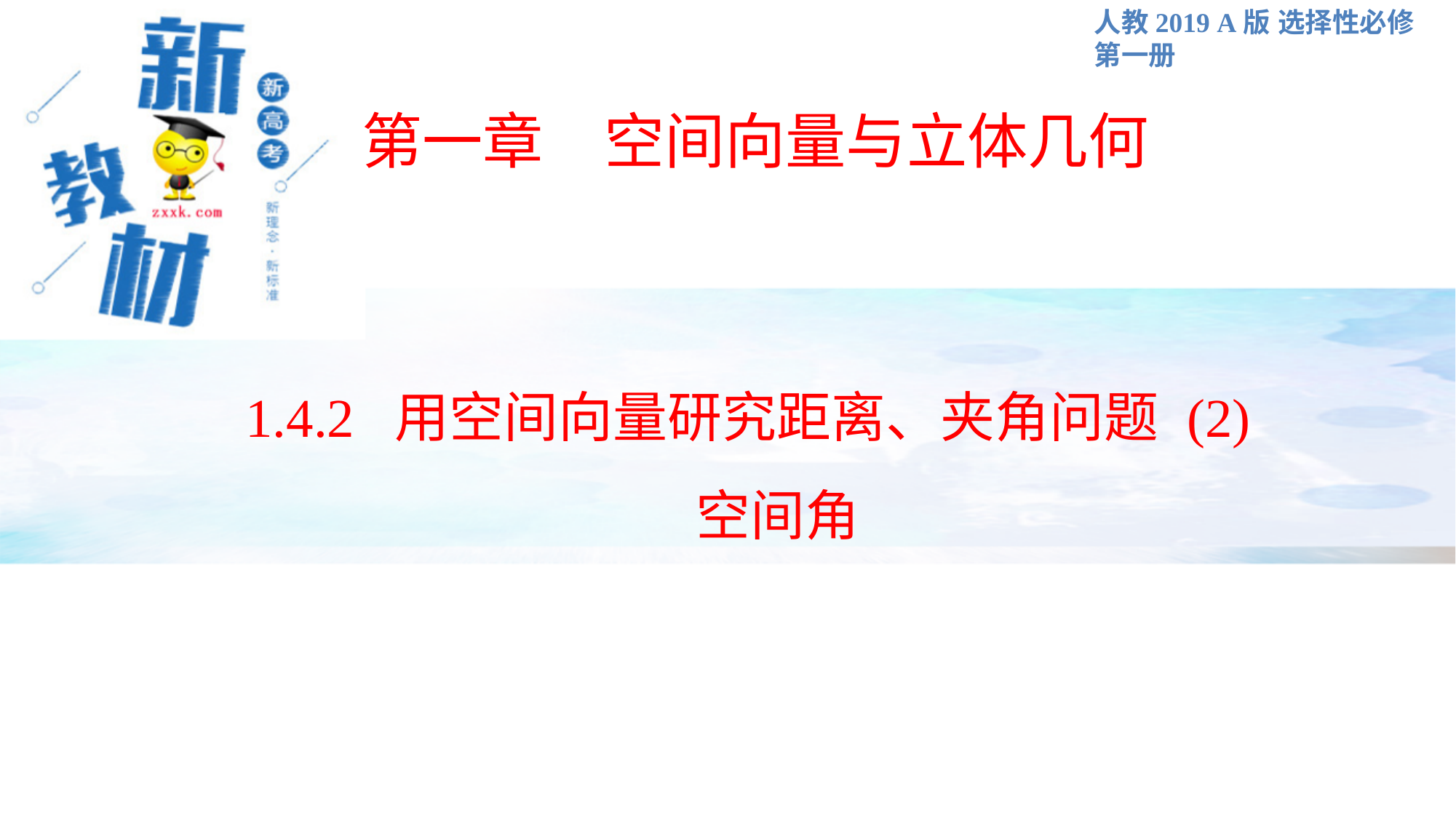

人教2019 A版 选择性必修 第一册
第一章　空间向量与立体几何

1.4.2  用空间向量研究距离、夹角问题 (2)
                             空间角